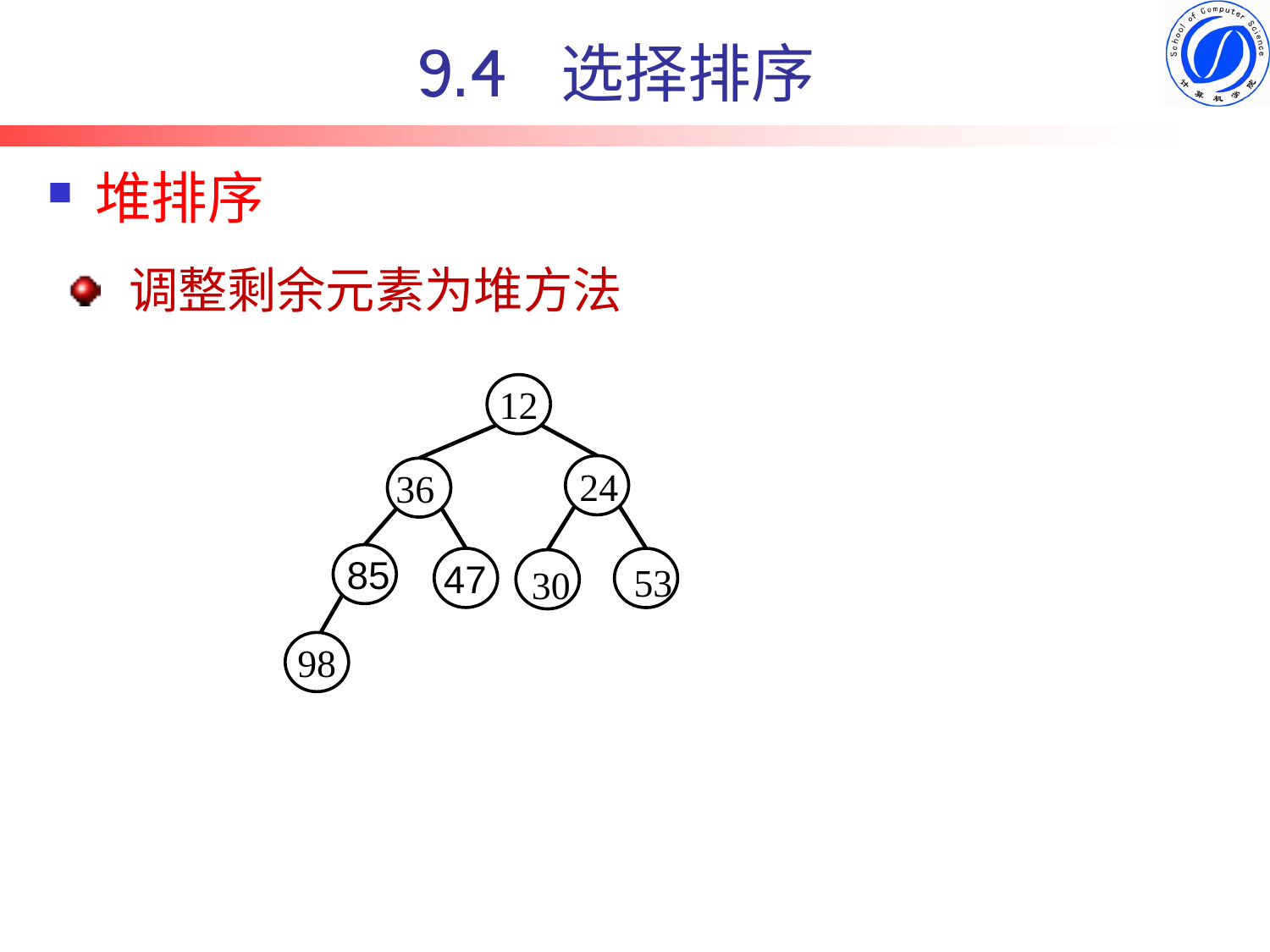

# 9.4  选择排序
堆排序
调整剩余元素为堆方法

12

24

36

85

47

53

30

98